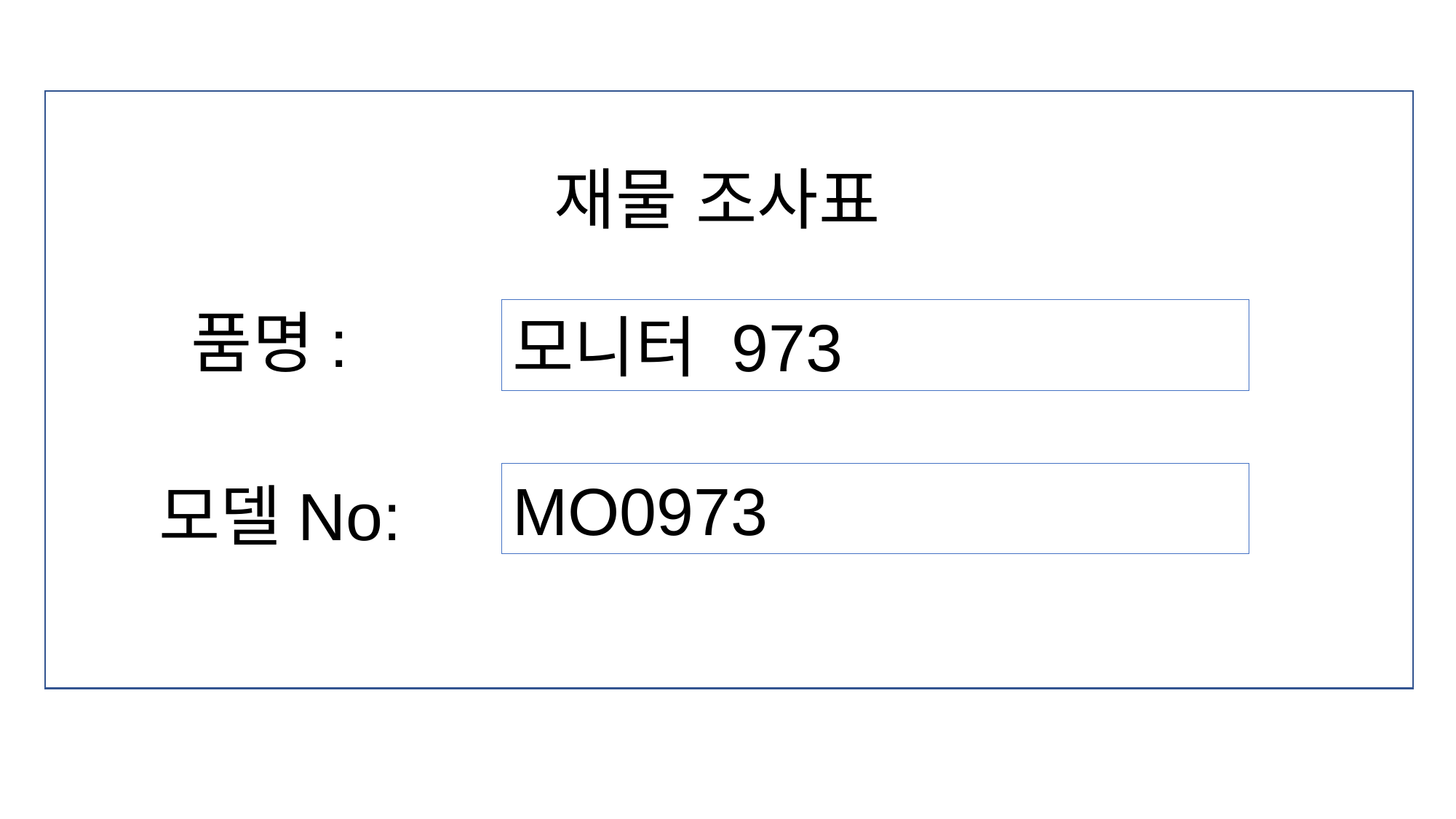

재물 조사표
품명:
모니터 973
MO0973
모델No: